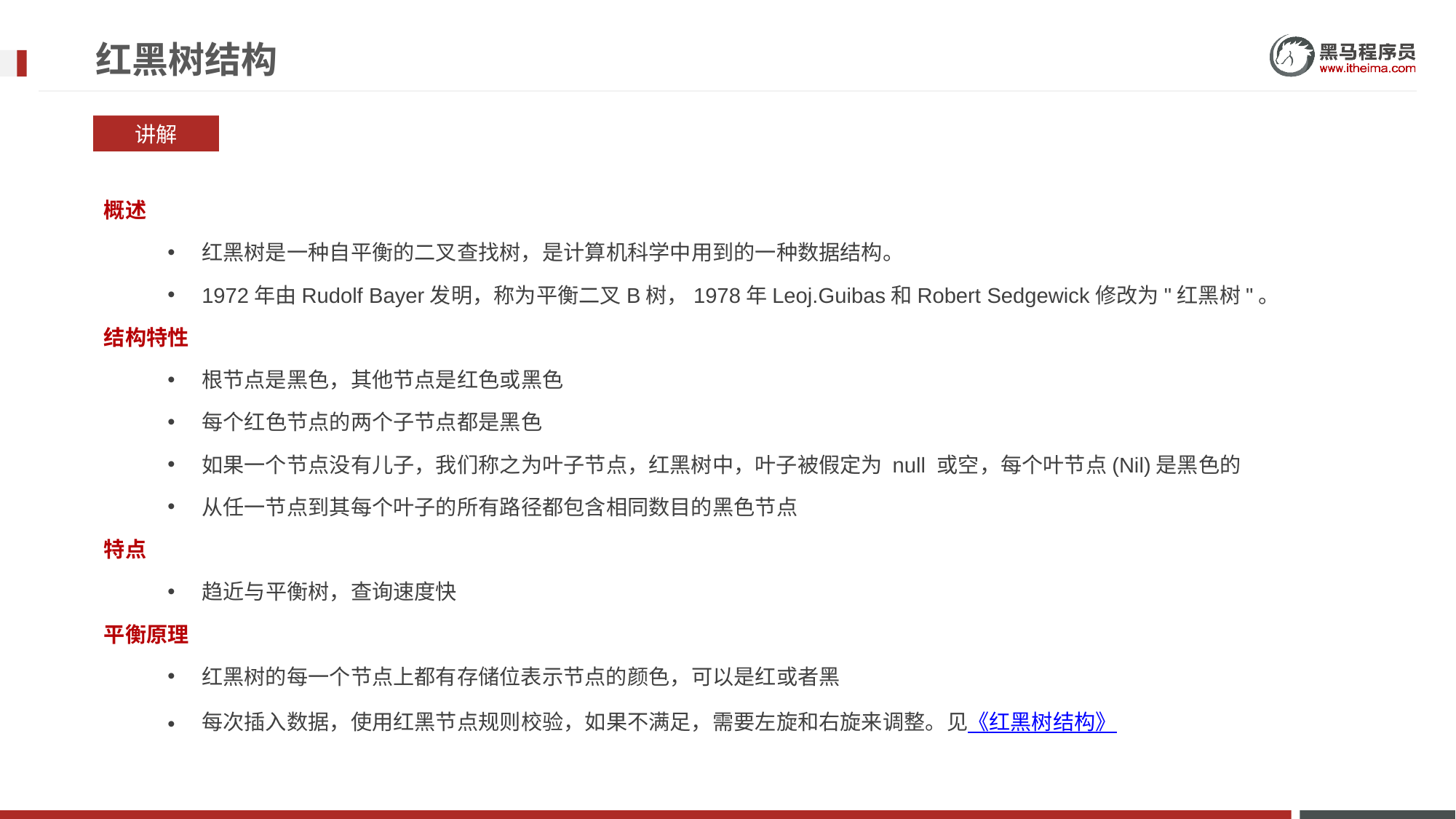

# 红黑树结构
讲解
概述
红黑树是一种自平衡的二叉查找树，是计算机科学中用到的一种数据结构。
1972年由Rudolf Bayer发明，称为平衡二叉B树，1978年Leoj.Guibas和Robert Sedgewick修改为"红黑树"。
结构特性
根节点是黑色，其他节点是红色或黑色
每个红色节点的两个子节点都是黑色
如果一个节点没有儿子，我们称之为叶子节点，红黑树中，叶子被假定为 null 或空，每个叶节点(Nil)是黑色的
从任一节点到其每个叶子的所有路径都包含相同数目的黑色节点
特点
趋近与平衡树，查询速度快
平衡原理
红黑树的每一个节点上都有存储位表示节点的颜色，可以是红或者黑
每次插入数据，使用红黑节点规则校验，如果不满足，需要左旋和右旋来调整。见《红黑树结构》